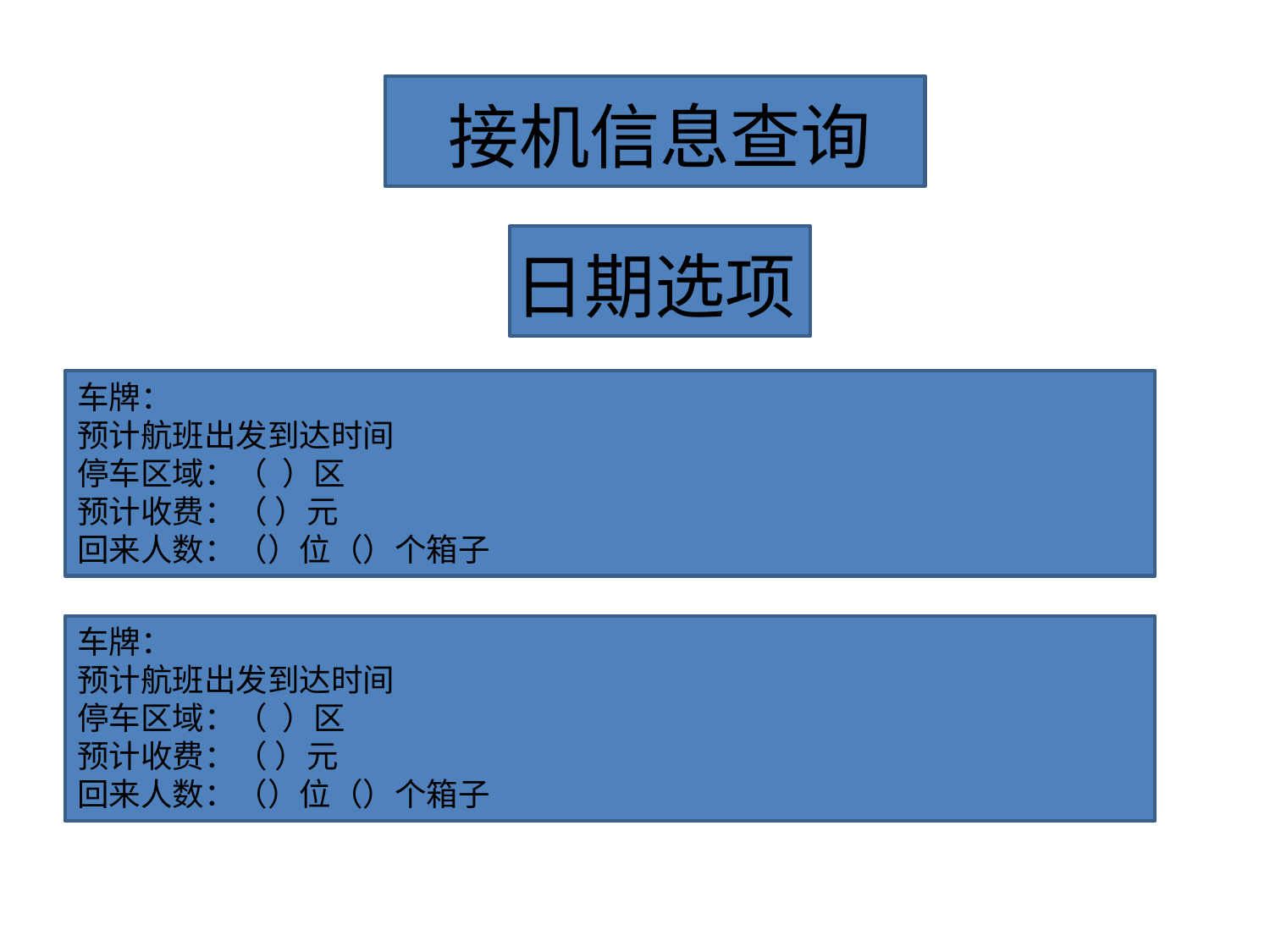

接机信息查询

日期选项

车牌：
预计航班出发到达时间
停车区域：（  ）区
预计收费：（ ）元
回来人数：（）位（）个箱子

车牌：
预计航班出发到达时间
停车区域：（  ）区
预计收费：（ ）元
回来人数：（）位（）个箱子